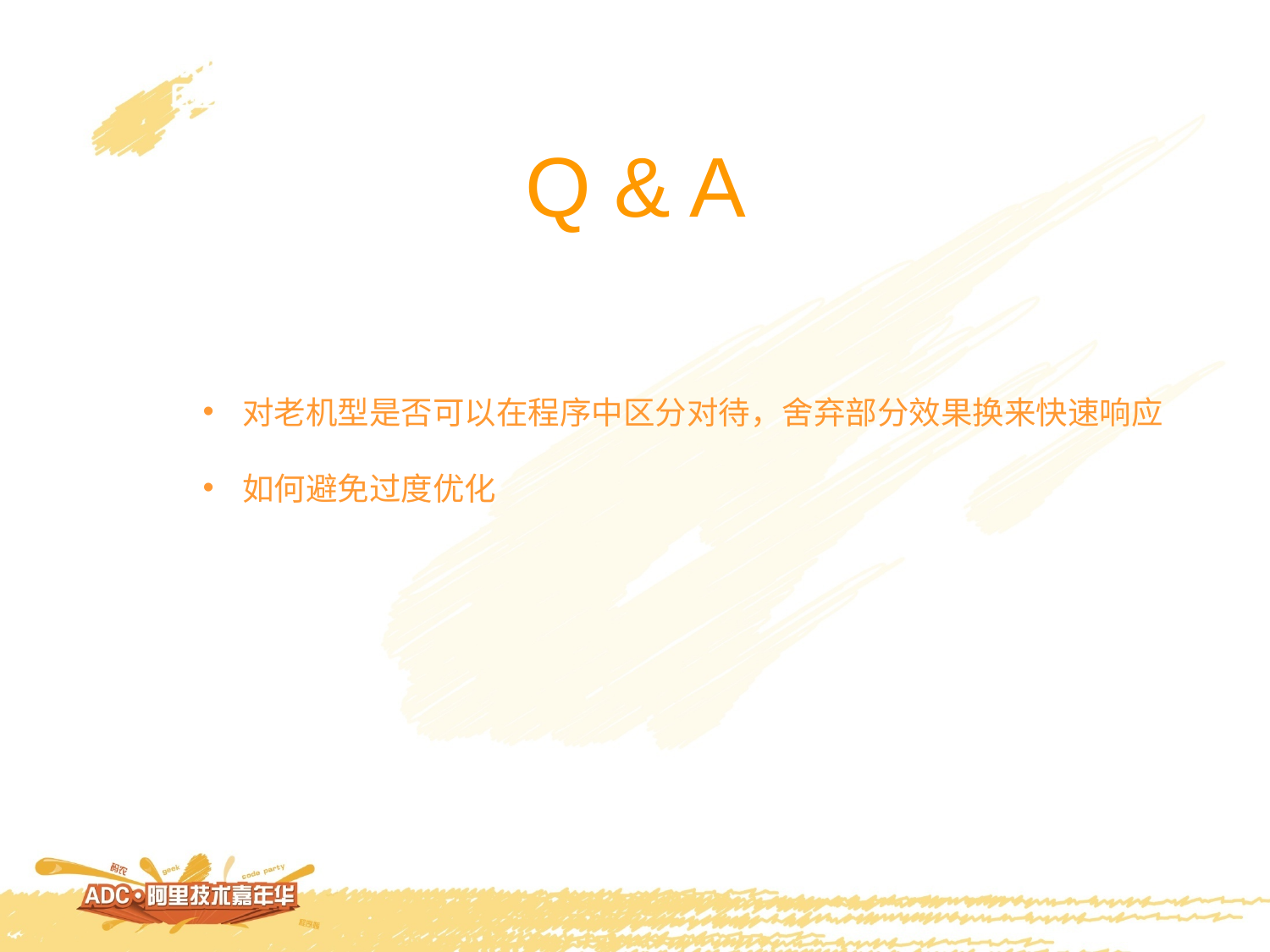

Q & A
对老机型是否可以在程序中区分对待，舍弃部分效果换来快速响应

如何避免过度优化